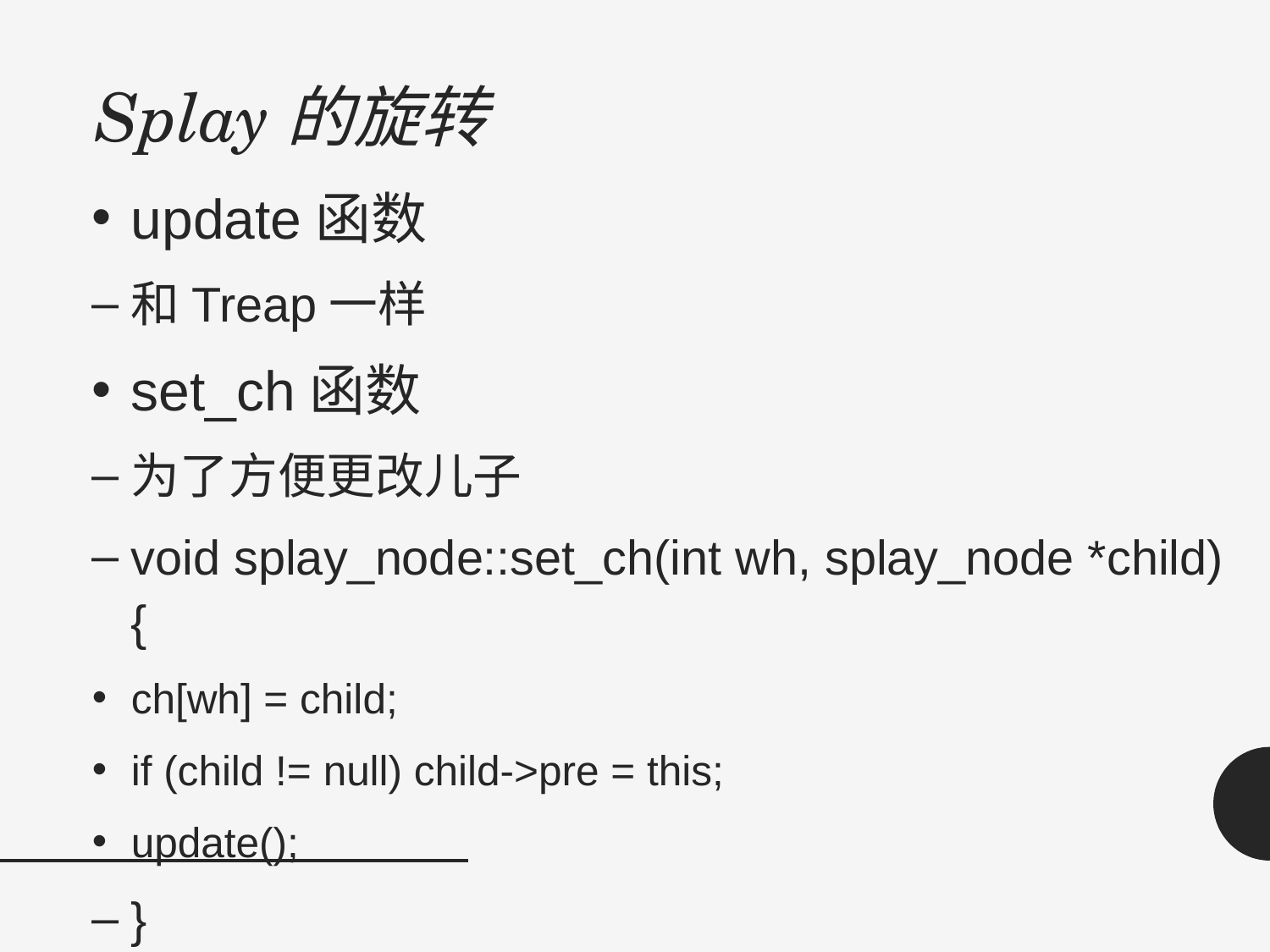

# Splay的旋转
update函数
和Treap一样
set_ch函数
为了方便更改儿子
void splay_node::set_ch(int wh, splay_node *child){
ch[wh] = child;
if (child != null) child->pre = this;
update();
}